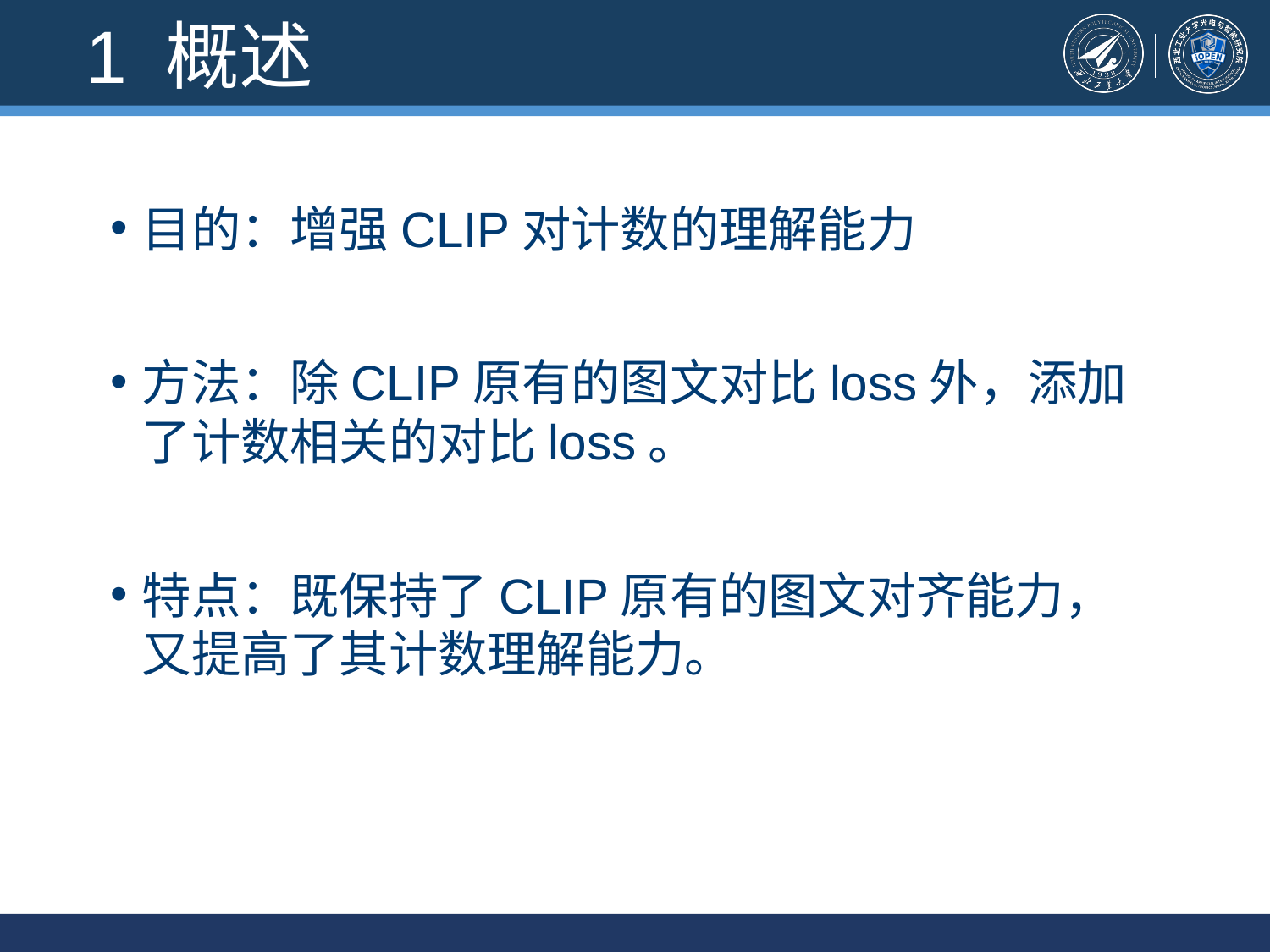

1 概述
目的：增强CLIP对计数的理解能力

方法：除CLIP原有的图文对比loss外，添加了计数相关的对比loss。

特点：既保持了CLIP原有的图文对齐能力，又提高了其计数理解能力。